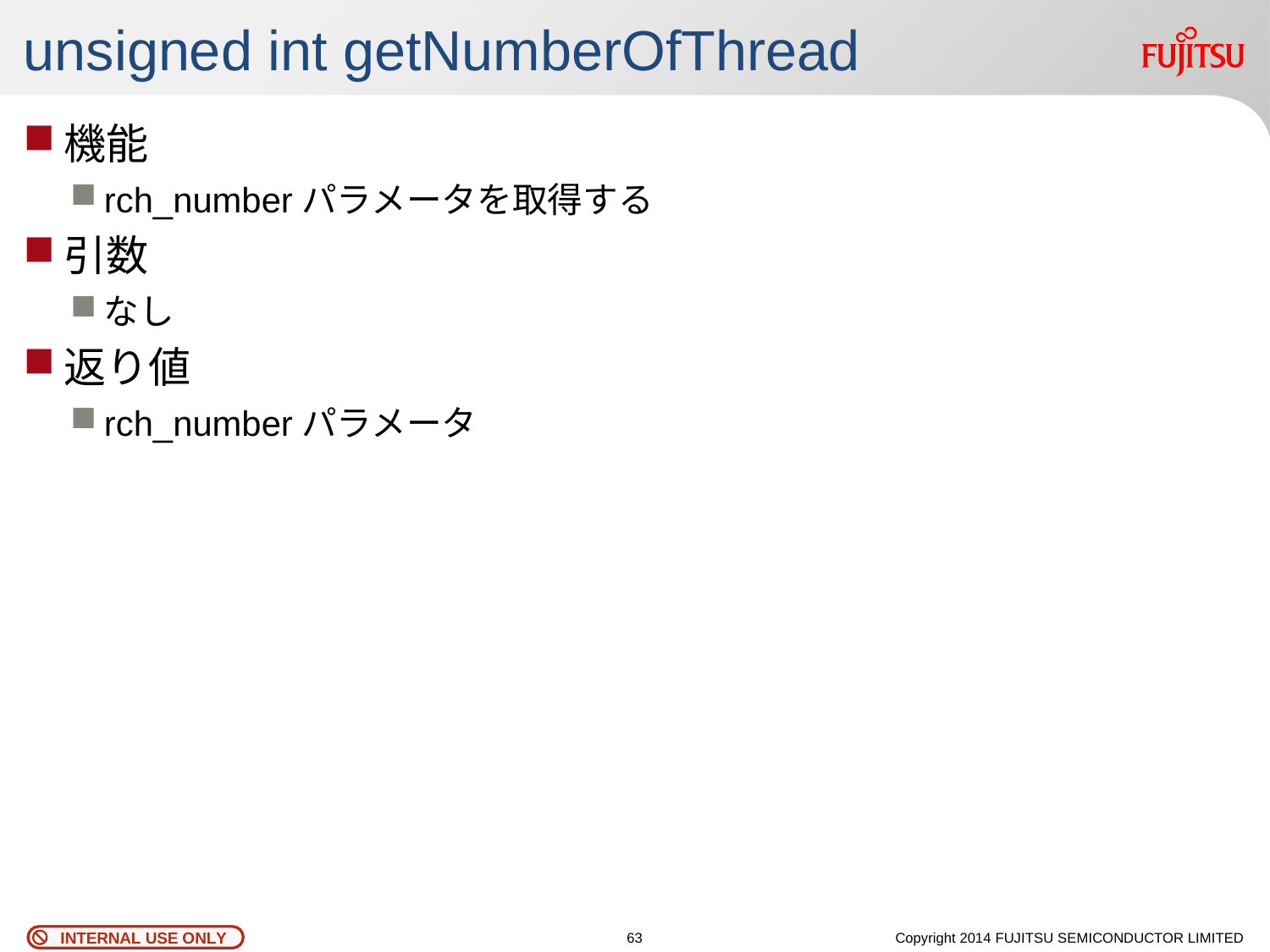

# unsigned int getNumberOfThread
機能
rch_numberパラメータを取得する
引数
なし
返り値
rch_numberパラメータ

63
Copyright 2014 FUJITSU SEMICONDUCTOR LIMITED